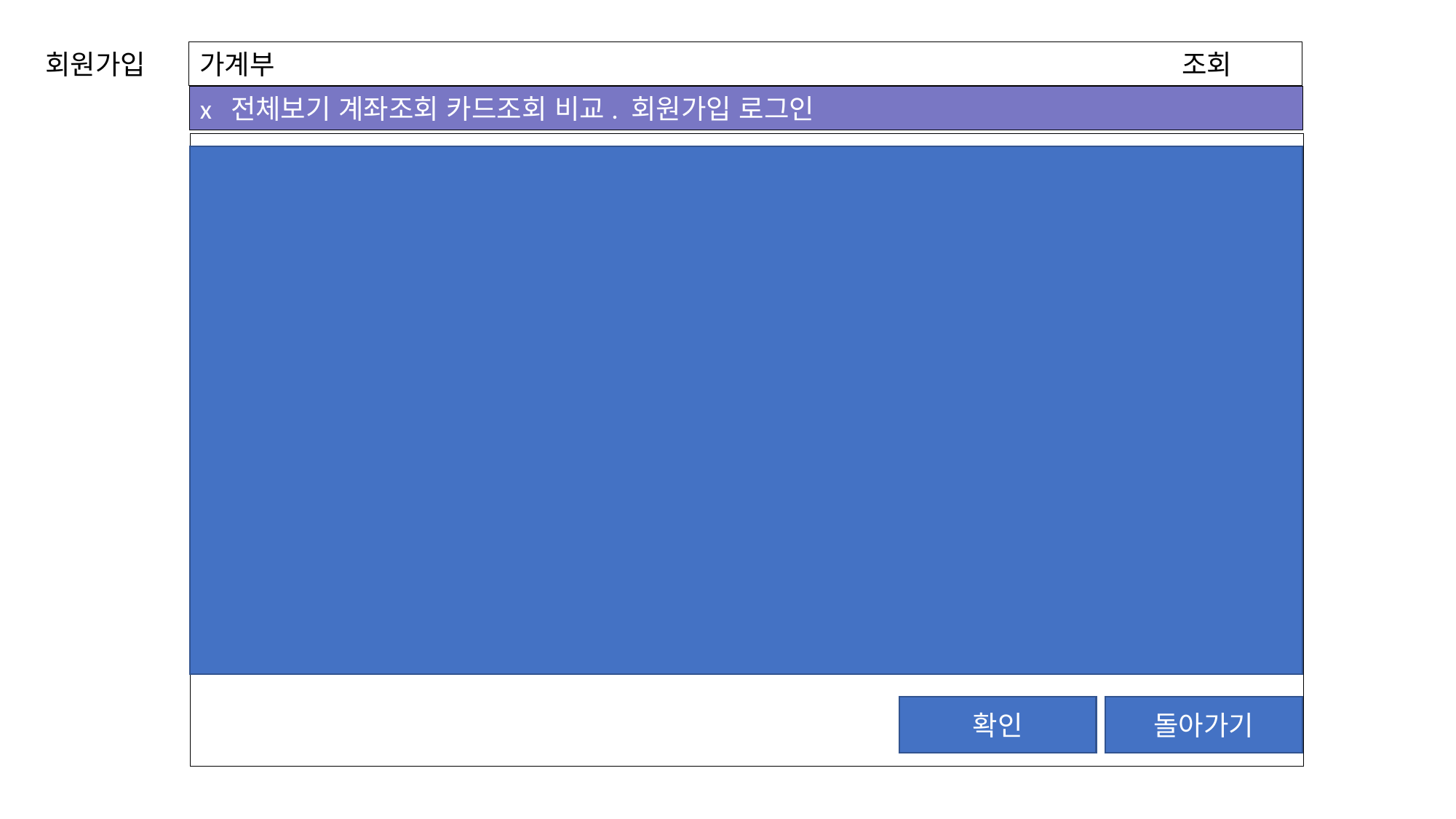

회원가입
가계부									조회
x  전체보기 계좌조회 카드조회 비교. 회원가입 로그인

확인
돌아가기